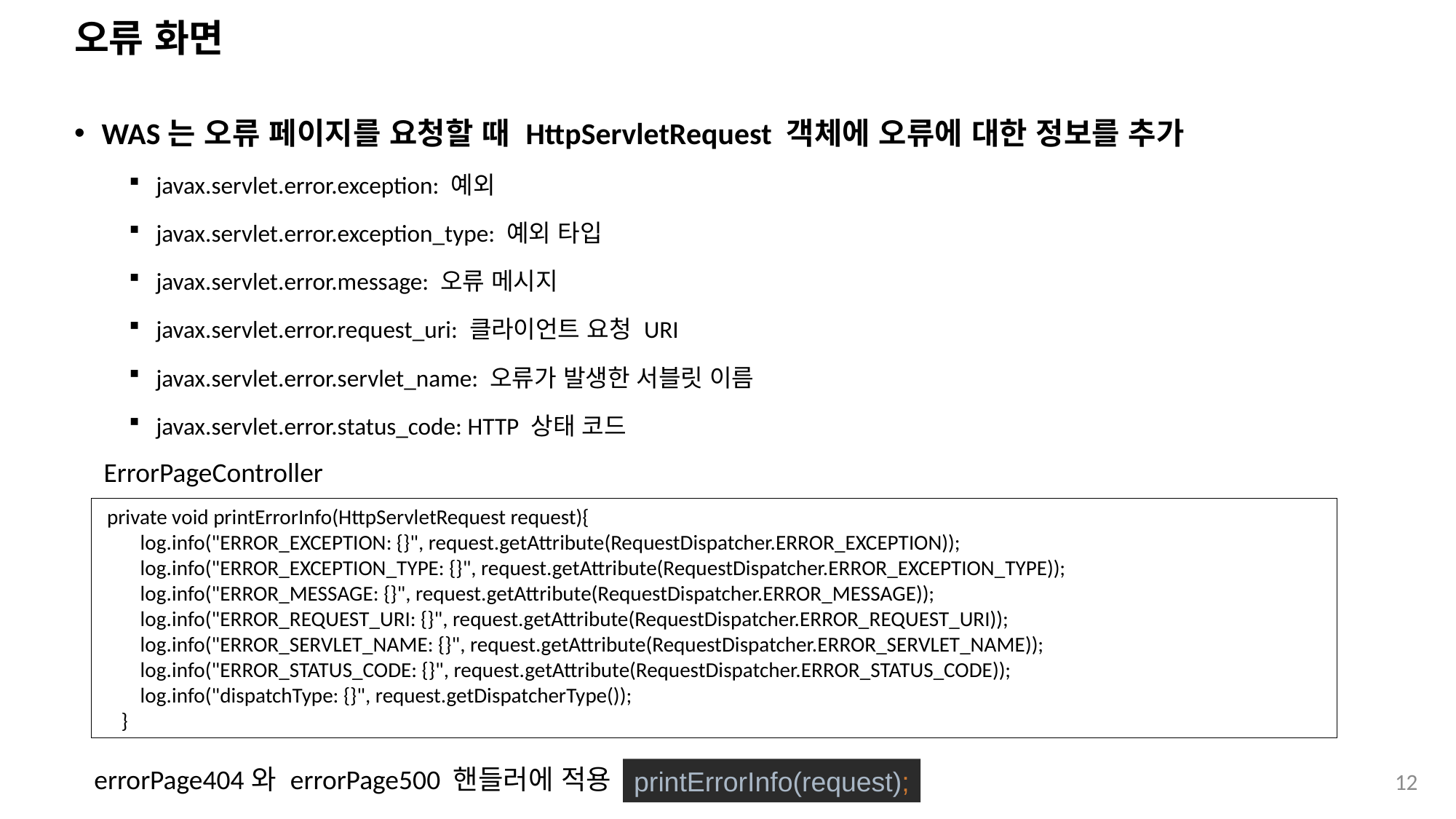

# 오류 화면
WAS는 오류 페이지를 요청할 때 HttpServletRequest 객체에 오류에 대한 정보를 추가
javax.servlet.error.exception: 예외
javax.servlet.error.exception_type: 예외 타입
javax.servlet.error.message: 오류 메시지
javax.servlet.error.request_uri: 클라이언트 요청 URI
javax.servlet.error.servlet_name: 오류가 발생한 서블릿 이름
javax.servlet.error.status_code: HTTP 상태 코드

ErrorPageController
 private void printErrorInfo(HttpServletRequest request){
        log.info("ERROR_EXCEPTION: {}", request.getAttribute(RequestDispatcher.ERROR_EXCEPTION));
        log.info("ERROR_EXCEPTION_TYPE: {}", request.getAttribute(RequestDispatcher.ERROR_EXCEPTION_TYPE));
        log.info("ERROR_MESSAGE: {}", request.getAttribute(RequestDispatcher.ERROR_MESSAGE));
        log.info("ERROR_REQUEST_URI: {}", request.getAttribute(RequestDispatcher.ERROR_REQUEST_URI));
        log.info("ERROR_SERVLET_NAME: {}", request.getAttribute(RequestDispatcher.ERROR_SERVLET_NAME));
        log.info("ERROR_STATUS_CODE: {}", request.getAttribute(RequestDispatcher.ERROR_STATUS_CODE));
        log.info("dispatchType: {}", request.getDispatcherType());
    }
errorPage404와 errorPage500 핸들러에 적용
printErrorInfo(request);
12